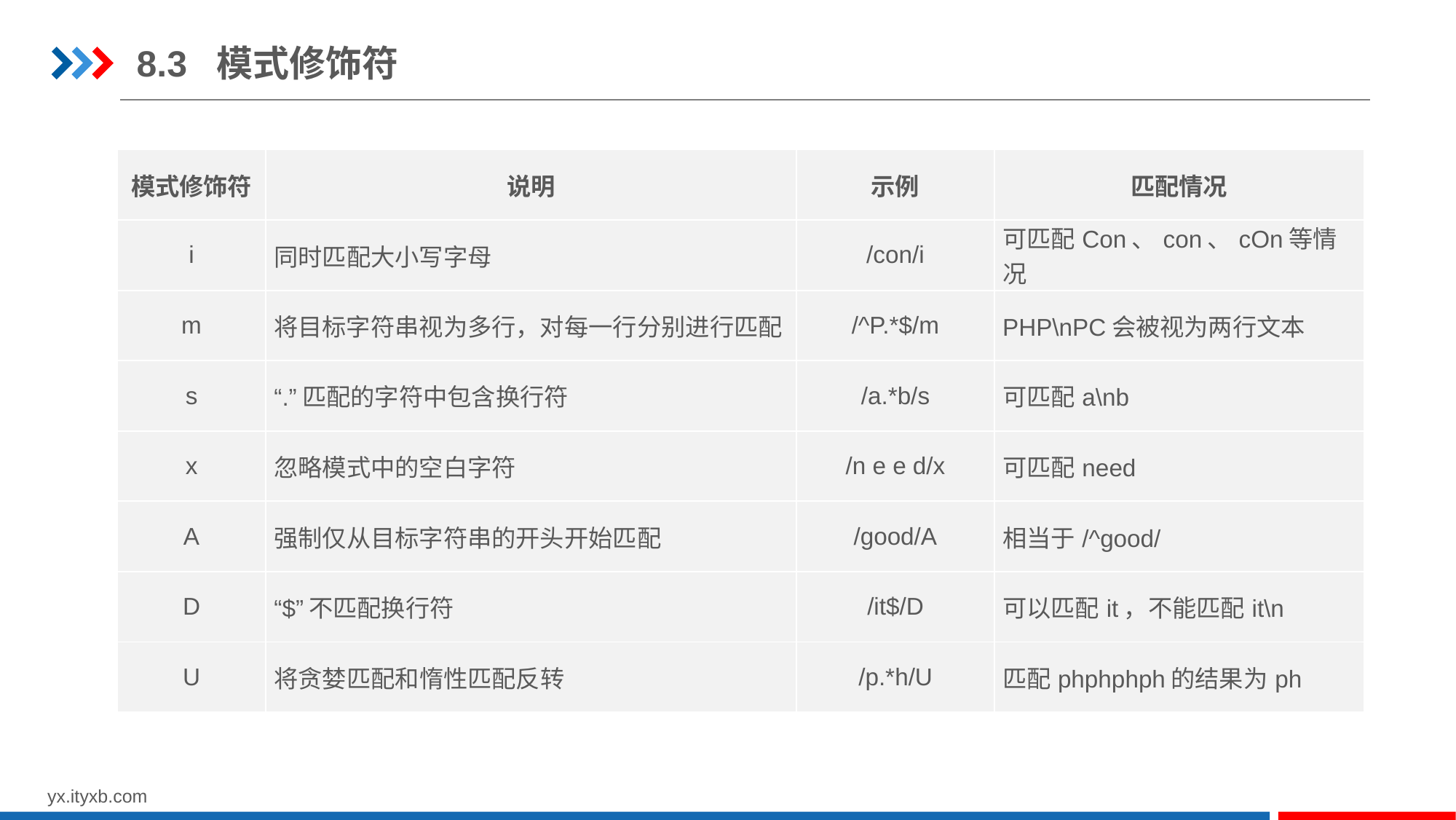

8.3  模式修饰符
| 模式修饰符 | 说明 | 示例 | 匹配情况 |
| --- | --- | --- | --- |
| i | 同时匹配大小写字母 | /con/i | 可匹配Con、con、cOn等情况 |
| m | 将目标字符串视为多行，对每一行分别进行匹配 | /^P.\*$/m | PHP\nPC会被视为两行文本 |
| s | “.”匹配的字符中包含换行符 | /a.\*b/s | 可匹配a\nb |
| x | 忽略模式中的空白字符 | /n e e d/x | 可匹配need |
| A | 强制仅从目标字符串的开头开始匹配 | /good/A | 相当于/^good/ |
| D | “$”不匹配换行符 | /it$/D | 可以匹配it，不能匹配it\n |
| U | 将贪婪匹配和惰性匹配反转 | /p.\*h/U | 匹配phphphph的结果为ph |